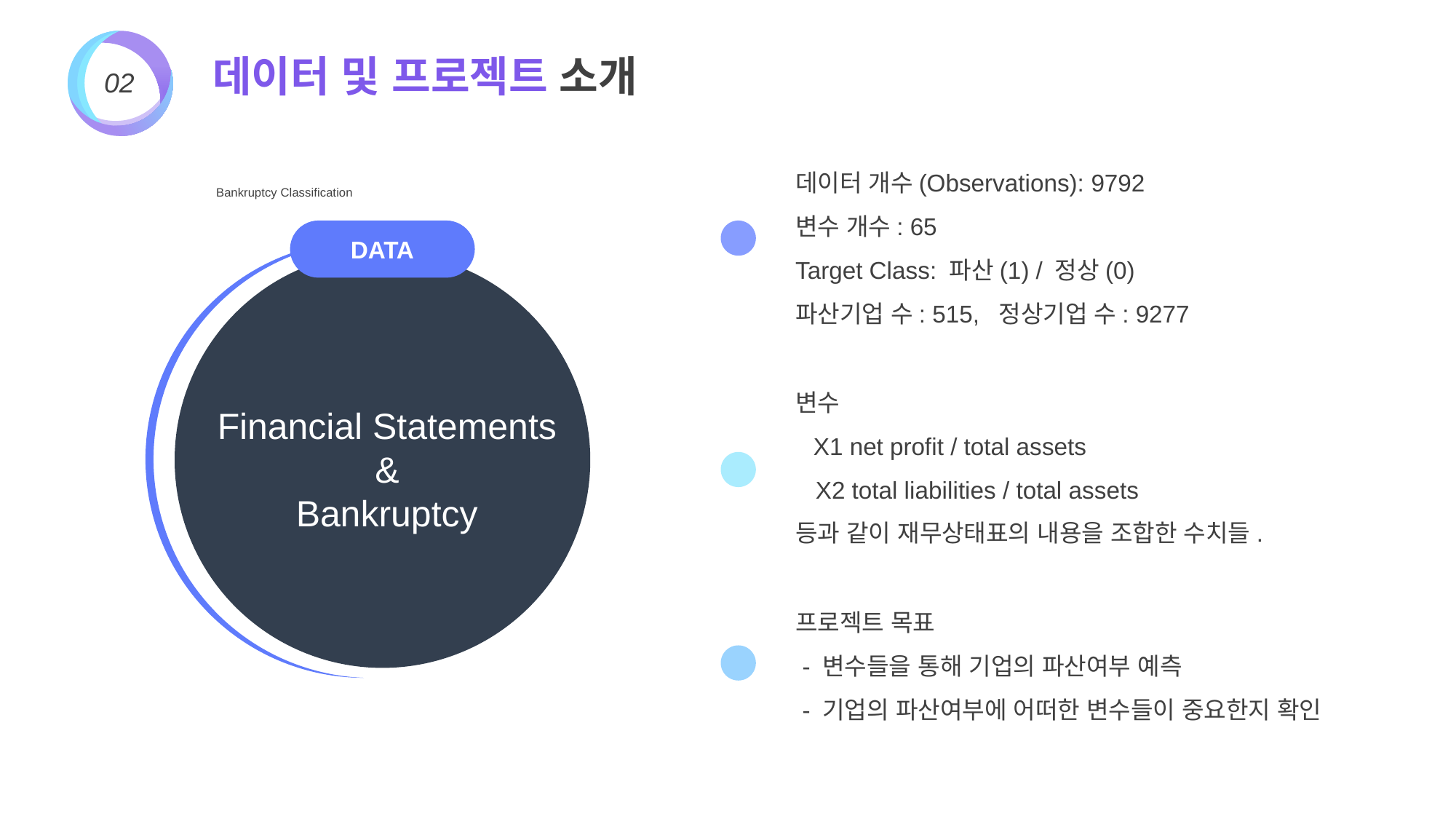

데이터 및 프로젝트 소개
 Bankruptcy Classification
02
데이터 개수(Observations): 9792
변수 개수: 65
Target Class: 파산(1) / 정상(0)
파산기업 수: 515,  정상기업 수: 9277
DATA

Financial Statements
&
Bankruptcy

변수
   X1 net profit / total assets
   X2 total liabilities / total assets
등과 같이 재무상태표의 내용을 조합한 수치들.

프로젝트 목표
 - 변수들을 통해 기업의 파산여부 예측
 - 기업의 파산여부에 어떠한 변수들이 중요한지 확인